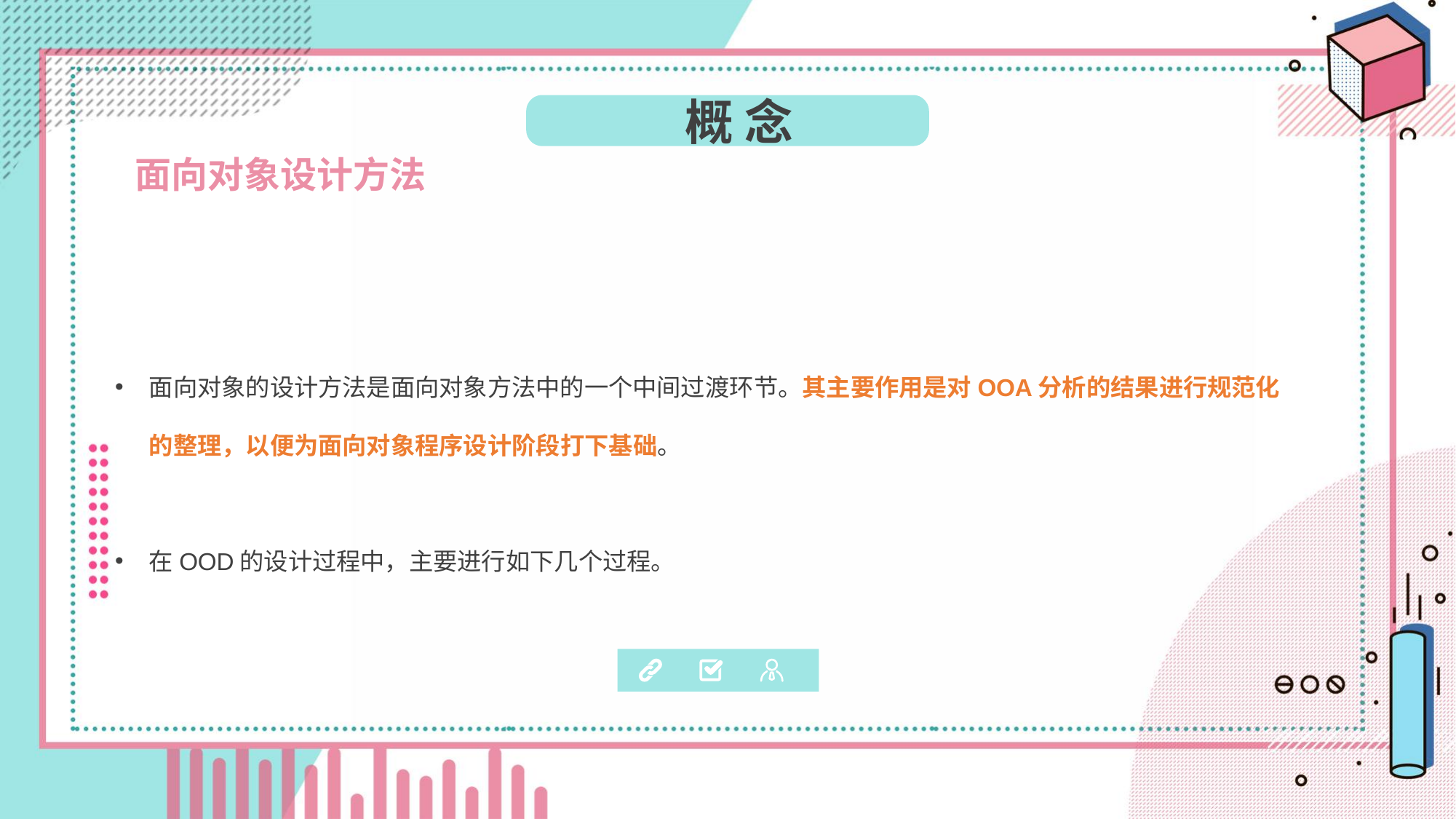

概 念
面向对象设计方法
面向对象的设计方法是面向对象方法中的一个中间过渡环节。其主要作用是对OOA分析的结果进行规范化的整理，以便为面向对象程序设计阶段打下基础。

在OOD的设计过程中，主要进行如下几个过程。